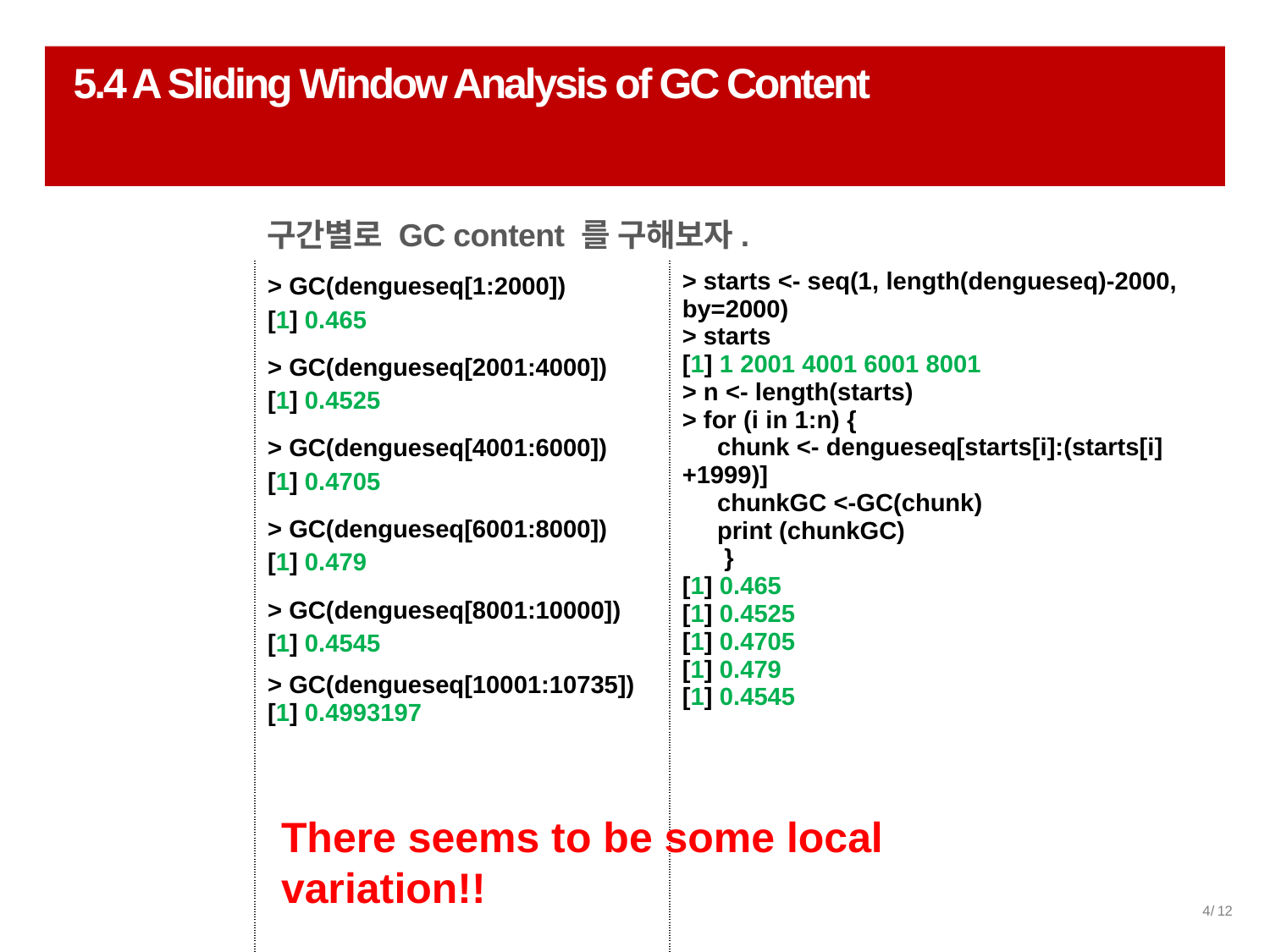

# 5.4 A Sliding Window Analysis of GC Content
구간별로 GC content 를 구해보자.
| > GC(dengueseq[1:2000]) [1] 0.465 | > starts <- seq(1, length(dengueseq)-2000, by=2000) > starts [1] 1 2001 4001 6001 8001 > n <- length(starts) > for (i in 1:n) { chunk <- dengueseq[starts[i]:(starts[i]+1999)] chunkGC <-GC(chunk) print (chunkGC) } [1] 0.465 [1] 0.4525 [1] 0.4705 [1] 0.479 [1] 0.4545 |
| --- | --- |
| > GC(dengueseq[2001:4000]) [1] 0.4525 |  |
| > GC(dengueseq[4001:6000]) [1] 0.4705 |  |
| > GC(dengueseq[6001:8000]) [1] 0.479 |  |
| > GC(dengueseq[8001:10000]) [1] 0.4545 |  |
| > GC(dengueseq[10001:10735]) [1] 0.4993197 |  |
There seems to be some local variation!!
4/ 12